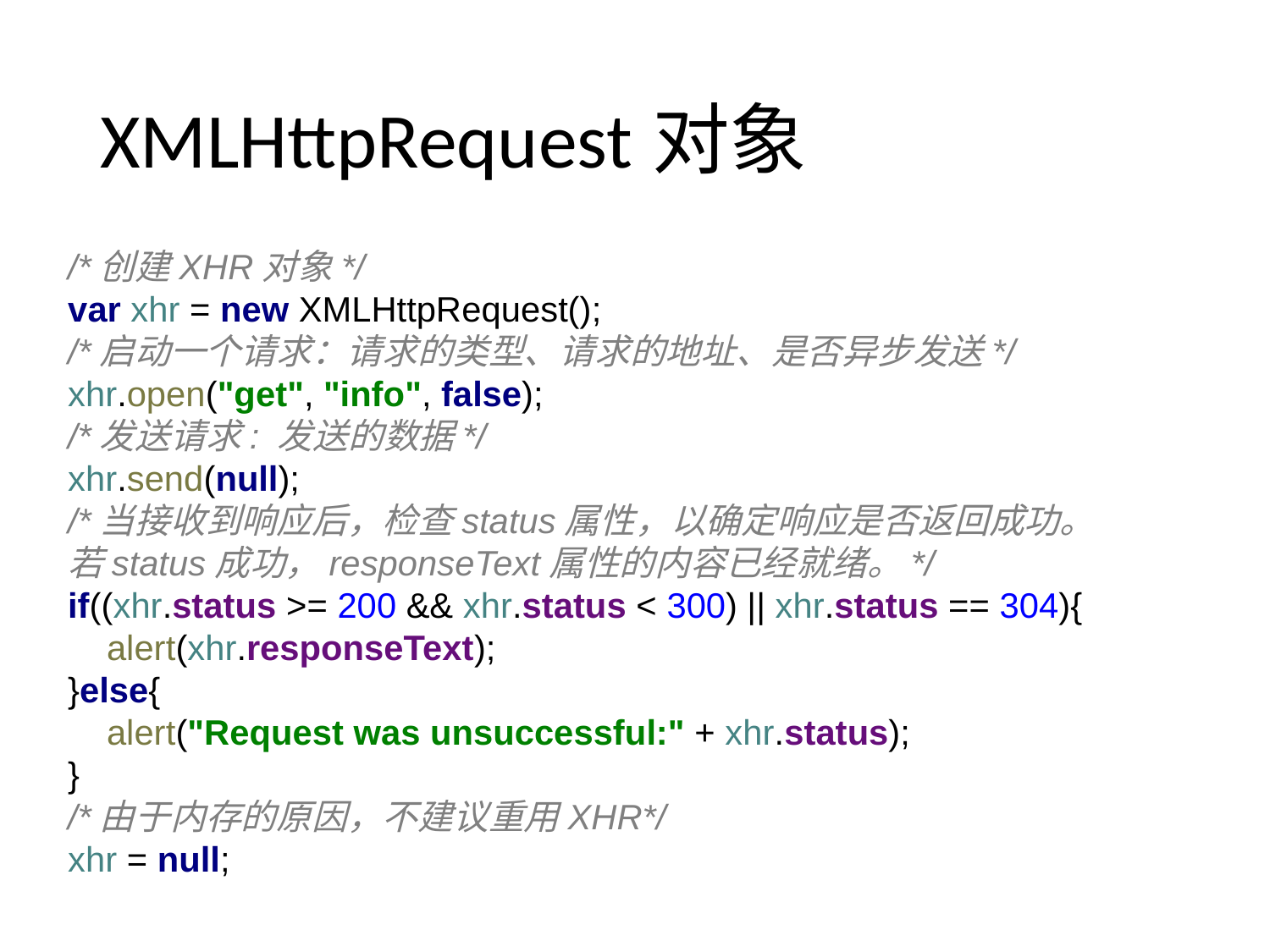

# XMLHttpRequest对象
/*创建XHR对象*/
var xhr = new XMLHttpRequest();
/*启动一个请求：请求的类型、请求的地址、是否异步发送*/
xhr.open("get", "info", false);
/*发送请求: 发送的数据*/
xhr.send(null);
/*当接收到响应后，检查status属性，以确定响应是否返回成功。
若status成功，responseText属性的内容已经就绪。*/
if((xhr.status >= 200 && xhr.status < 300) || xhr.status == 304){
    alert(xhr.responseText);
}else{
    alert("Request was unsuccessful:" + xhr.status);
}
/*由于内存的原因，不建议重用XHR*/
xhr = null;